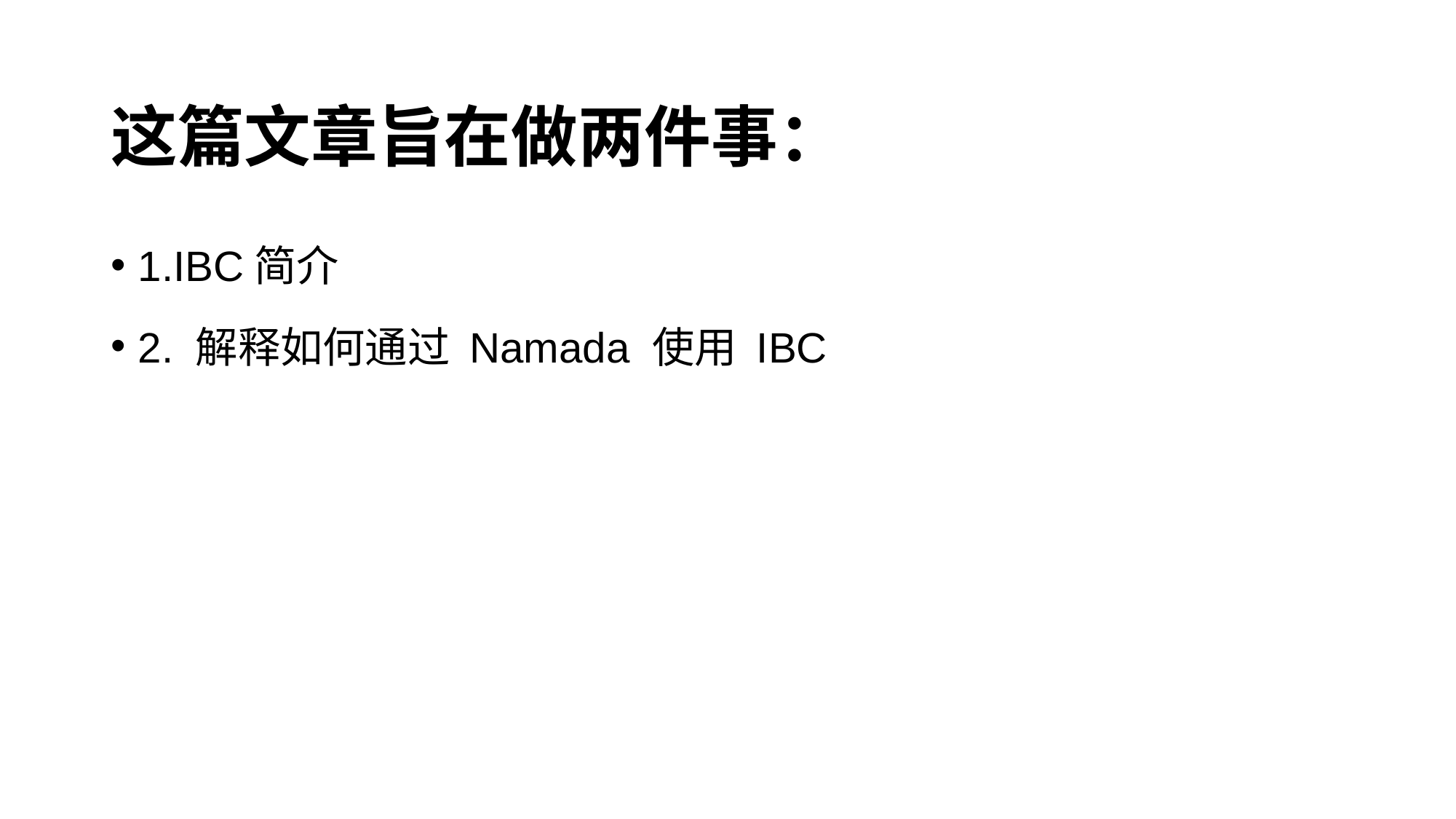

# 这篇文章旨在做两件事：
1.IBC简介
2. 解释如何通过 Namada 使用 IBC